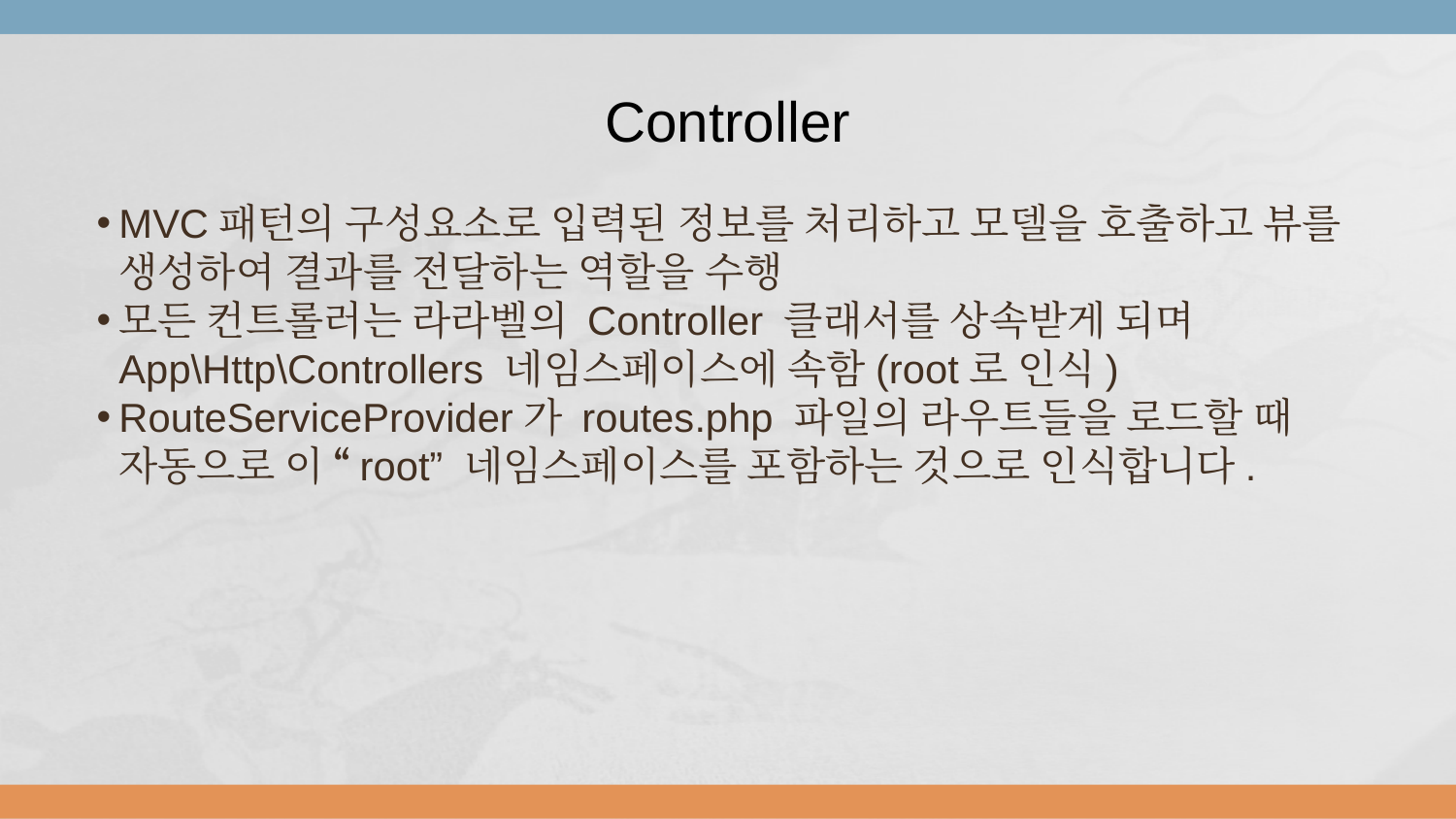

# Controller
MVC패턴의 구성요소로 입력된 정보를 처리하고 모델을 호출하고 뷰를 생성하여 결과를 전달하는 역할을 수행
모든 컨트롤러는 라라벨의 Controller 클래서를 상속받게 되며
  App\Http\Controllers 네임스페이스에 속함(root로 인식)
RouteServiceProvider가 routes.php 파일의 라우트들을 로드할 때 자동으로 이 “root” 네임스페이스를 포함하는 것으로 인식합니다.